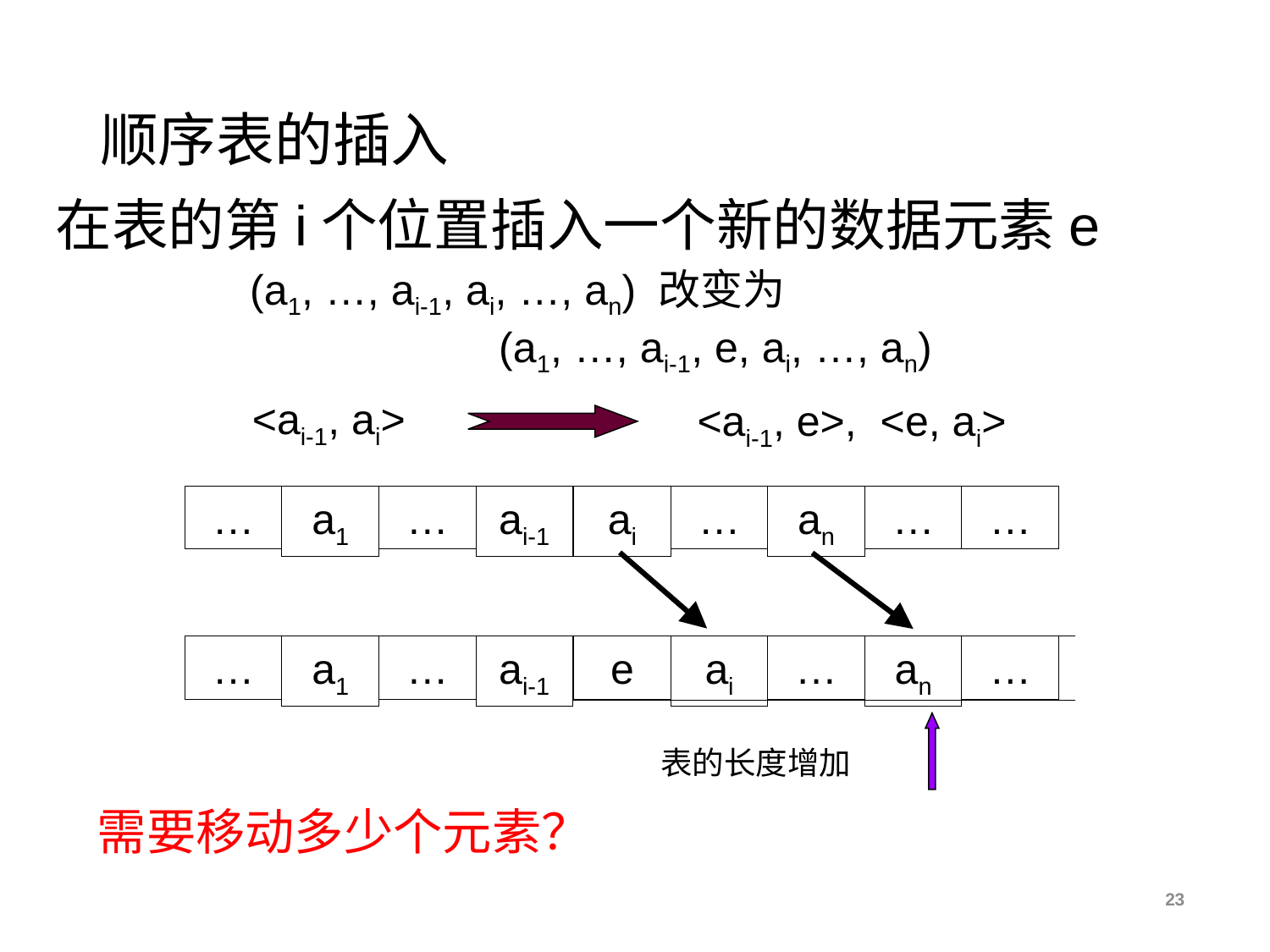

# 顺序表的插入
在表的第i个位置插入一个新的数据元素e
 (a1, …, ai-1, ai, …, an) 改变为
                      (a1, …, ai-1, e, ai, …, an)
<ai-1, ai>
<ai-1, e>,  <e, ai>

an
…
…
ai
…
…
ai-1
…
a1

…
…
…
e
an
…
ai-1
ai
a1

表的长度增加
需要移动多少个元素？
23